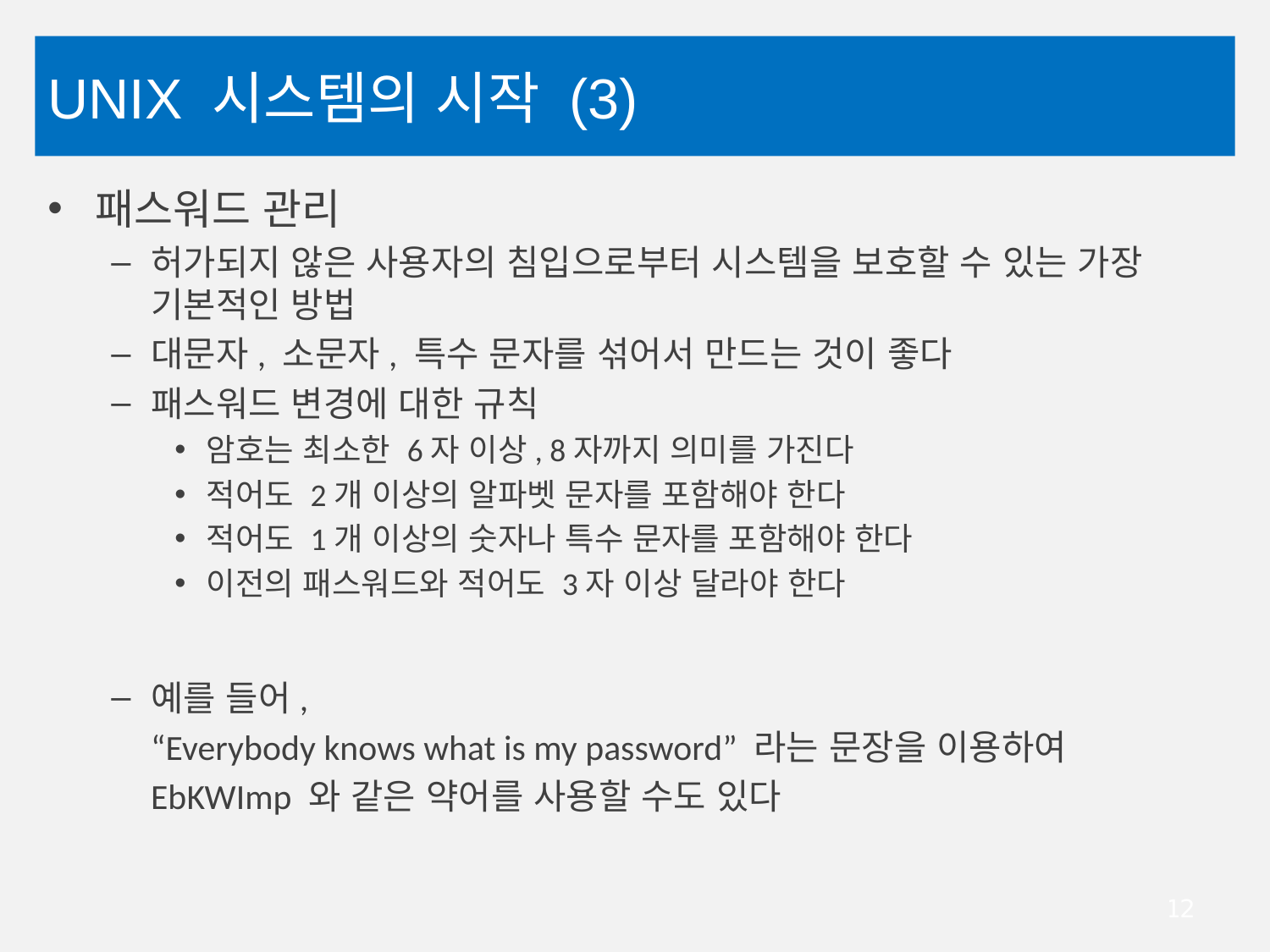

# UNIX 시스템의 시작 (3)
패스워드 관리
허가되지 않은 사용자의 침입으로부터 시스템을 보호할 수 있는 가장 기본적인 방법
대문자, 소문자, 특수 문자를 섞어서 만드는 것이 좋다
패스워드 변경에 대한 규칙
암호는 최소한 6자 이상, 8자까지 의미를 가진다
적어도 2개 이상의 알파벳 문자를 포함해야 한다
적어도 1개 이상의 숫자나 특수 문자를 포함해야 한다
이전의 패스워드와 적어도 3자 이상 달라야 한다

예를 들어,
	“Everybody knows what is my password” 라는 문장을 이용하여
	EbKWImp 와 같은 약어를 사용할 수도 있다
12